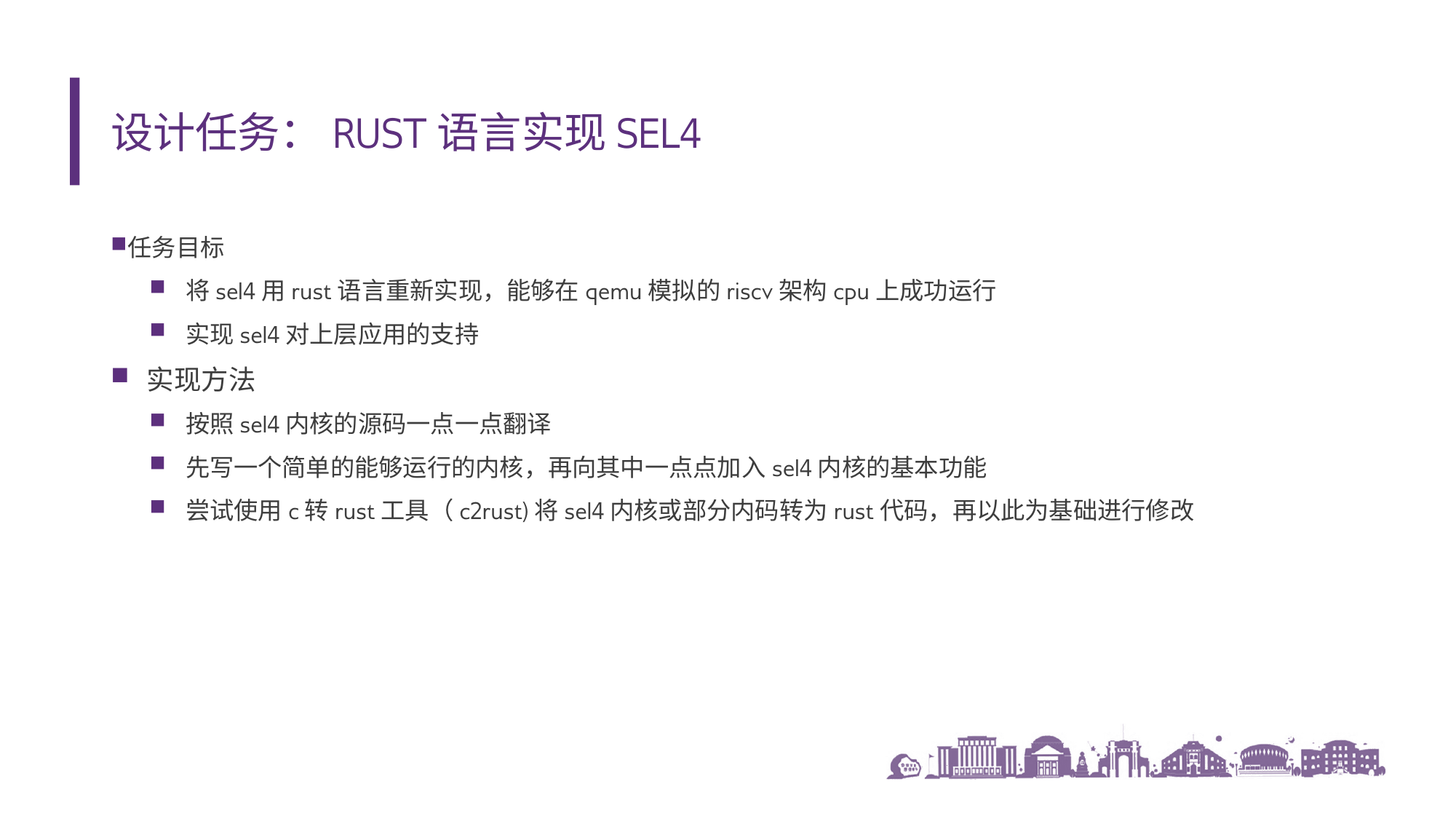

# 设计任务：rust语言实现sel4

任务目标
将sel4用rust语言重新实现，能够在qemu模拟的riscv架构cpu上成功运行
实现sel4对上层应用的支持
实现方法
按照sel4内核的源码一点一点翻译
先写一个简单的能够运行的内核，再向其中一点点加入sel4内核的基本功能
尝试使用c转rust工具（c2rust)将sel4内核或部分内码转为rust代码，再以此为基础进行修改